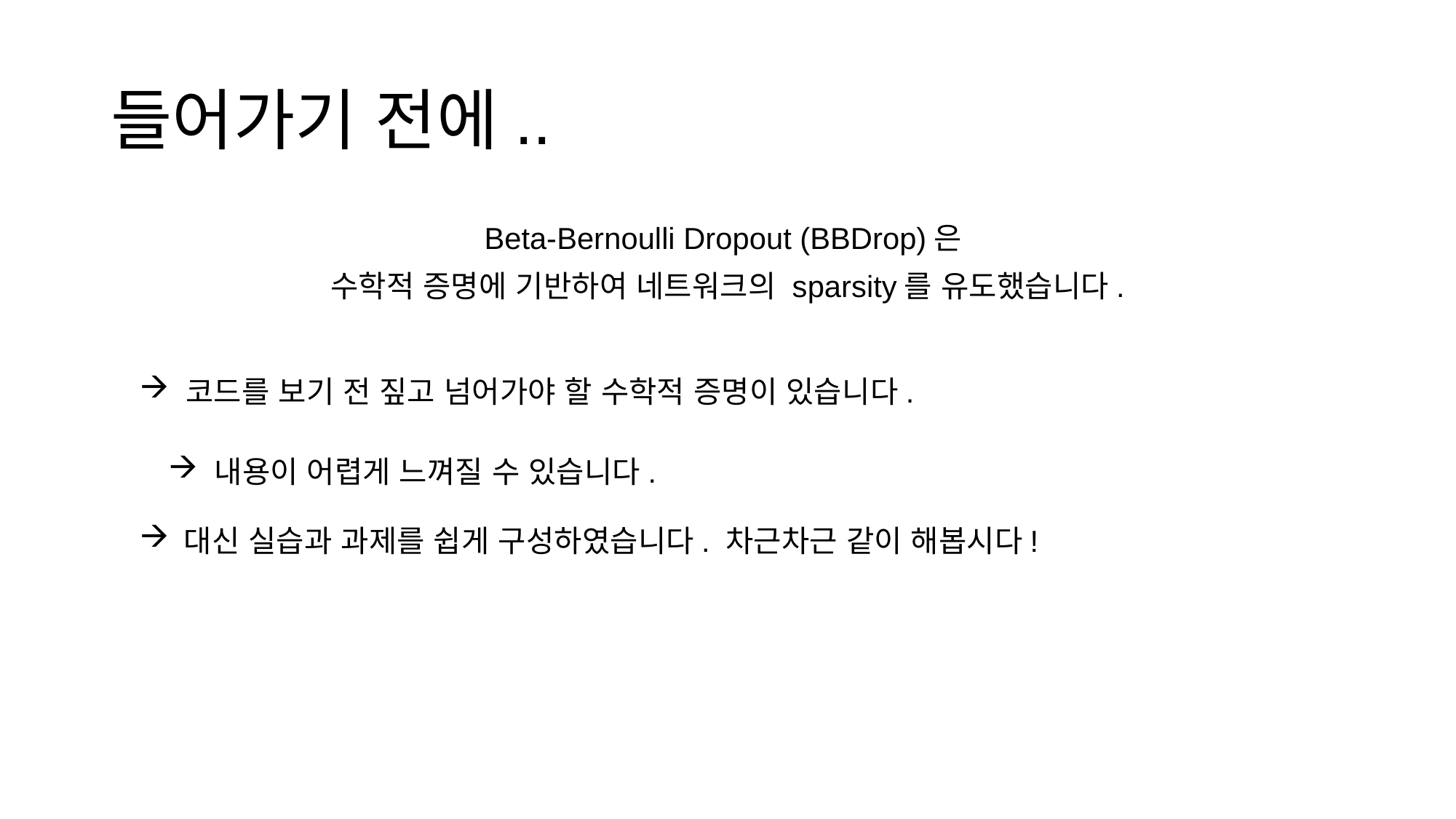

# 들어가기 전에..
Beta-Bernoulli Dropout (BBDrop)은
수학적 증명에 기반하여 네트워크의 sparsity를 유도했습니다.

 코드를 보기 전 짚고 넘어가야 할 수학적 증명이 있습니다.
 내용이 어렵게 느껴질 수 있습니다.
 대신 실습과 과제를 쉽게 구성하였습니다. 차근차근 같이 해봅시다!